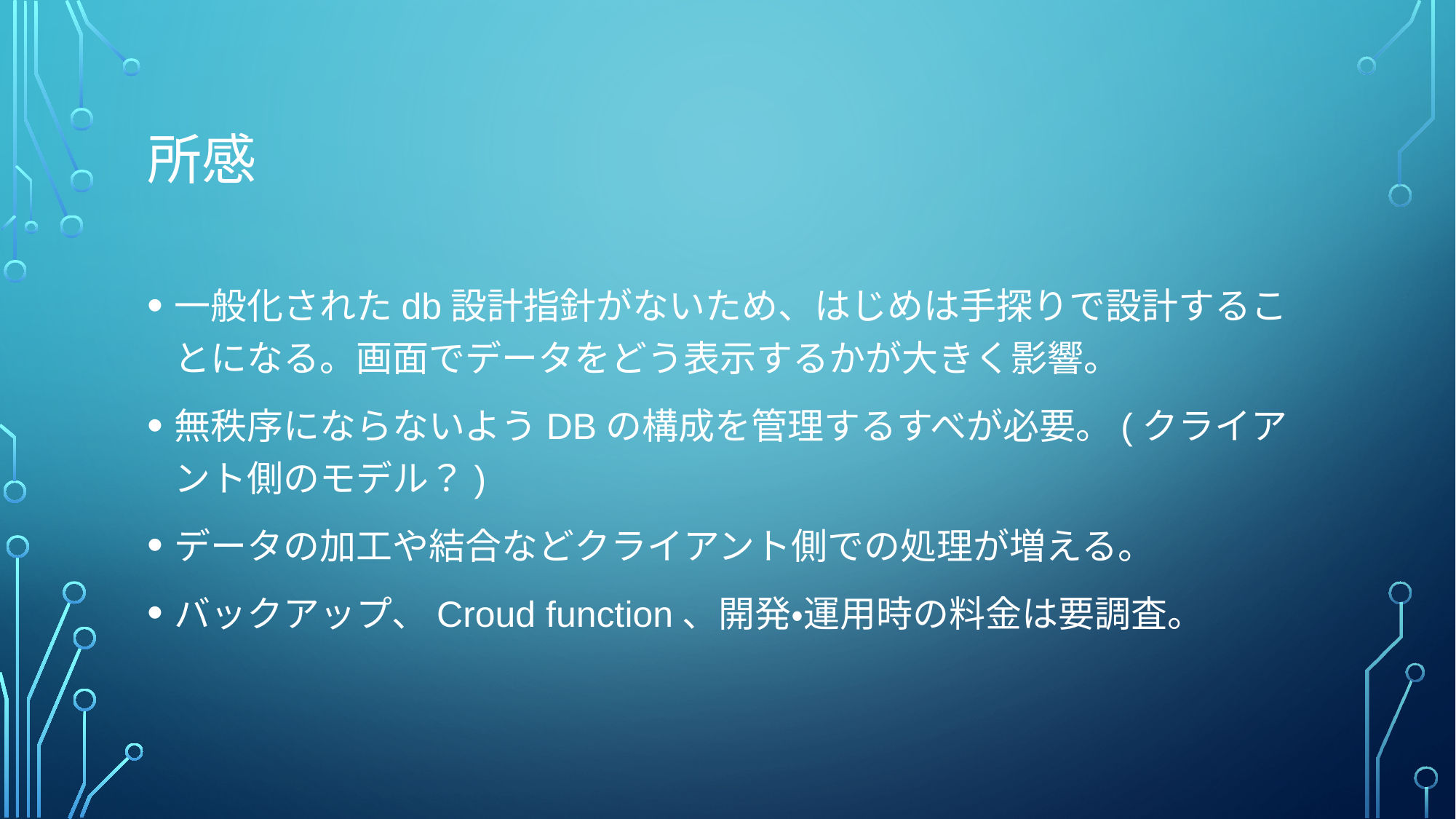

# 所感
一般化されたdb設計指針がないため、はじめは手探りで設計することになる。画面でデータをどう表示するかが大きく影響。
無秩序にならないようDBの構成を管理するすべが必要。(クライアント側のモデル？)
データの加工や結合などクライアント側での処理が増える。
バックアップ、Croud function、開発・運用時の料金は要調査。